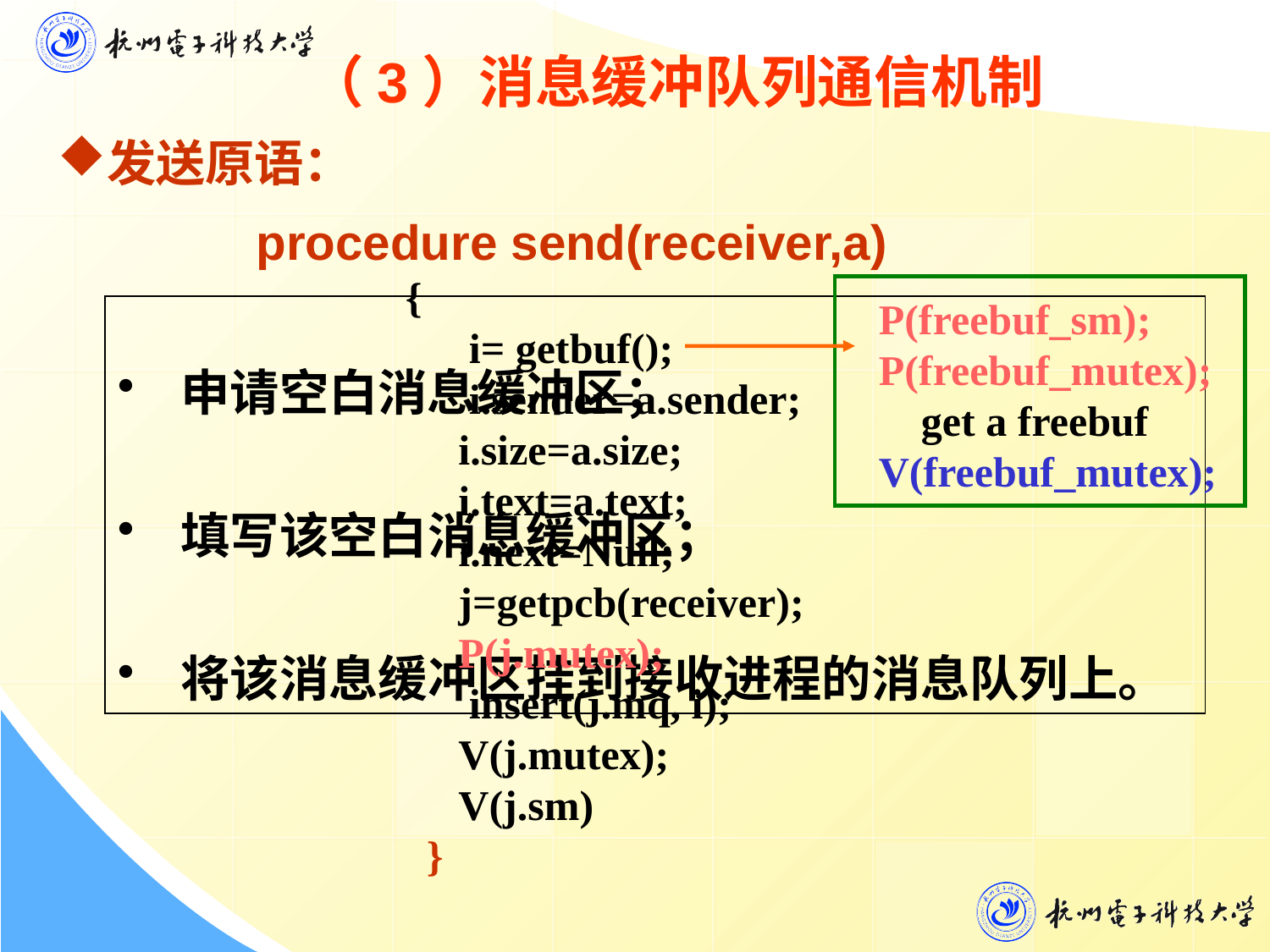

（3）消息缓冲队列通信机制
发送原语：

             procedure send(receiver,a)
		       {
			 i= getbuf();
	       		 i.sender=a.sender;
                                    i.size=a.size;
                                    i.text=a.text;
                                    i.next=Null;
                                    j=getpcb(receiver);
                                    P(j.mutex);
                                     insert(j.mq, i);
                                    V(j.mutex);
                                    V(j.sm)
                                 }

  P(freebuf_sm);
  P(freebuf_mutex);
      get a freebuf
  V(freebuf_mutex);
申请空白消息缓冲区；
填写该空白消息缓冲区；
将该消息缓冲区挂到接收进程的消息队列上。